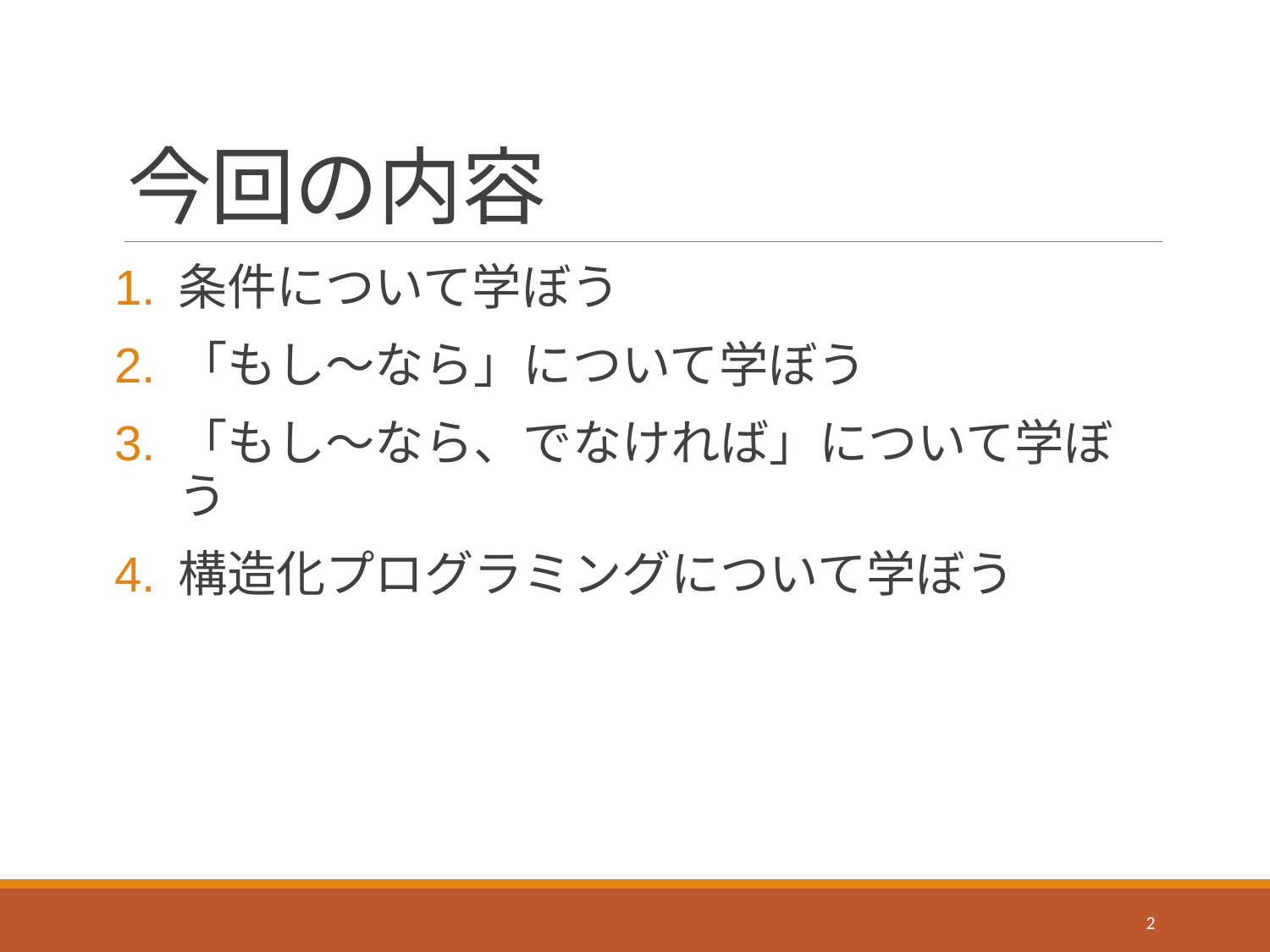

# 今回の内容
条件について学ぼう
「もし～なら」について学ぼう
「もし～なら、でなければ」について学ぼう
構造化プログラミングについて学ぼう

2